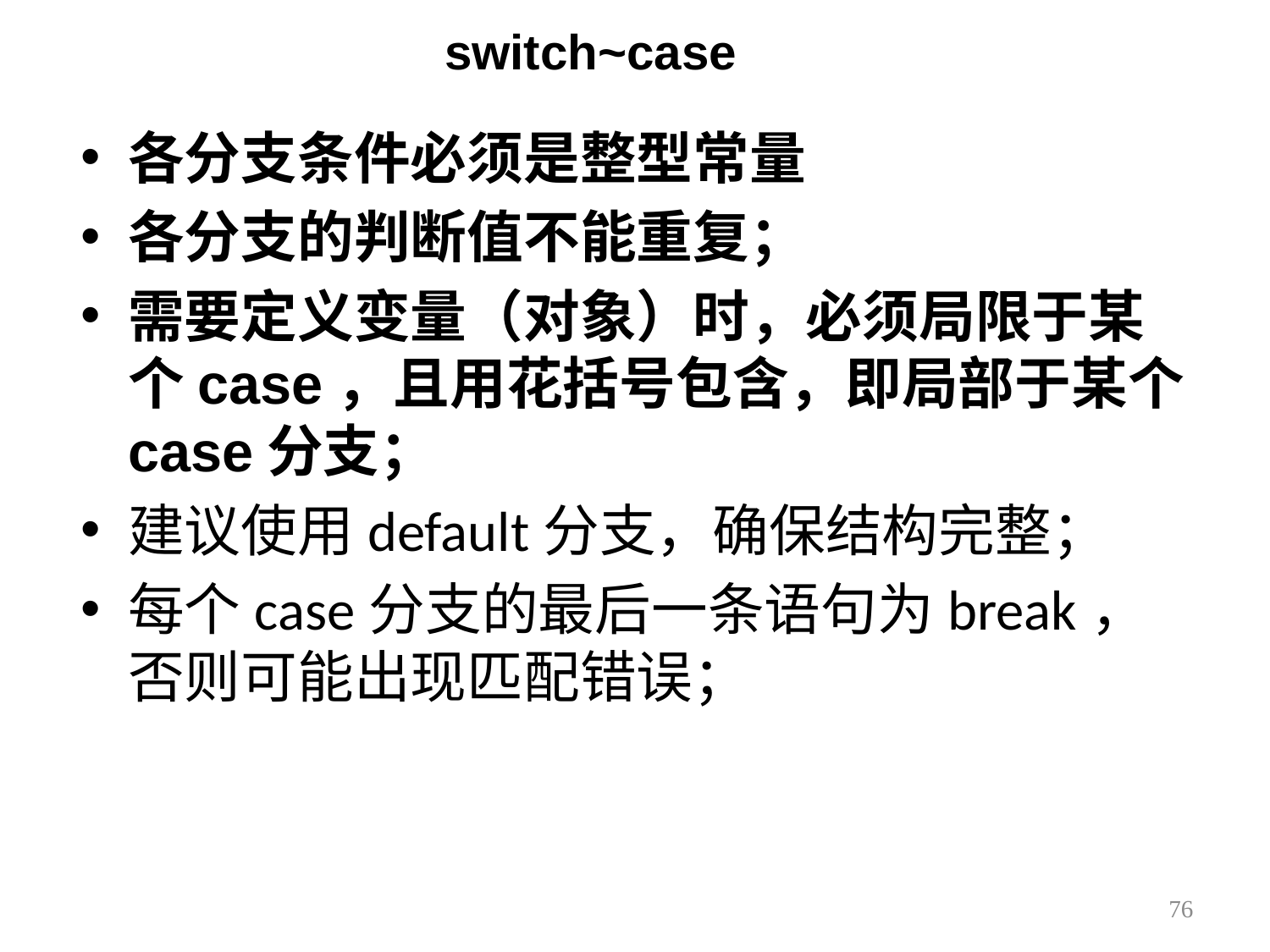

# switch~case
各分支条件必须是整型常量
各分支的判断值不能重复；
需要定义变量（对象）时，必须局限于某个case，且用花括号包含，即局部于某个case分支；
建议使用default分支，确保结构完整；
每个case分支的最后一条语句为break，否则可能出现匹配错误；
76